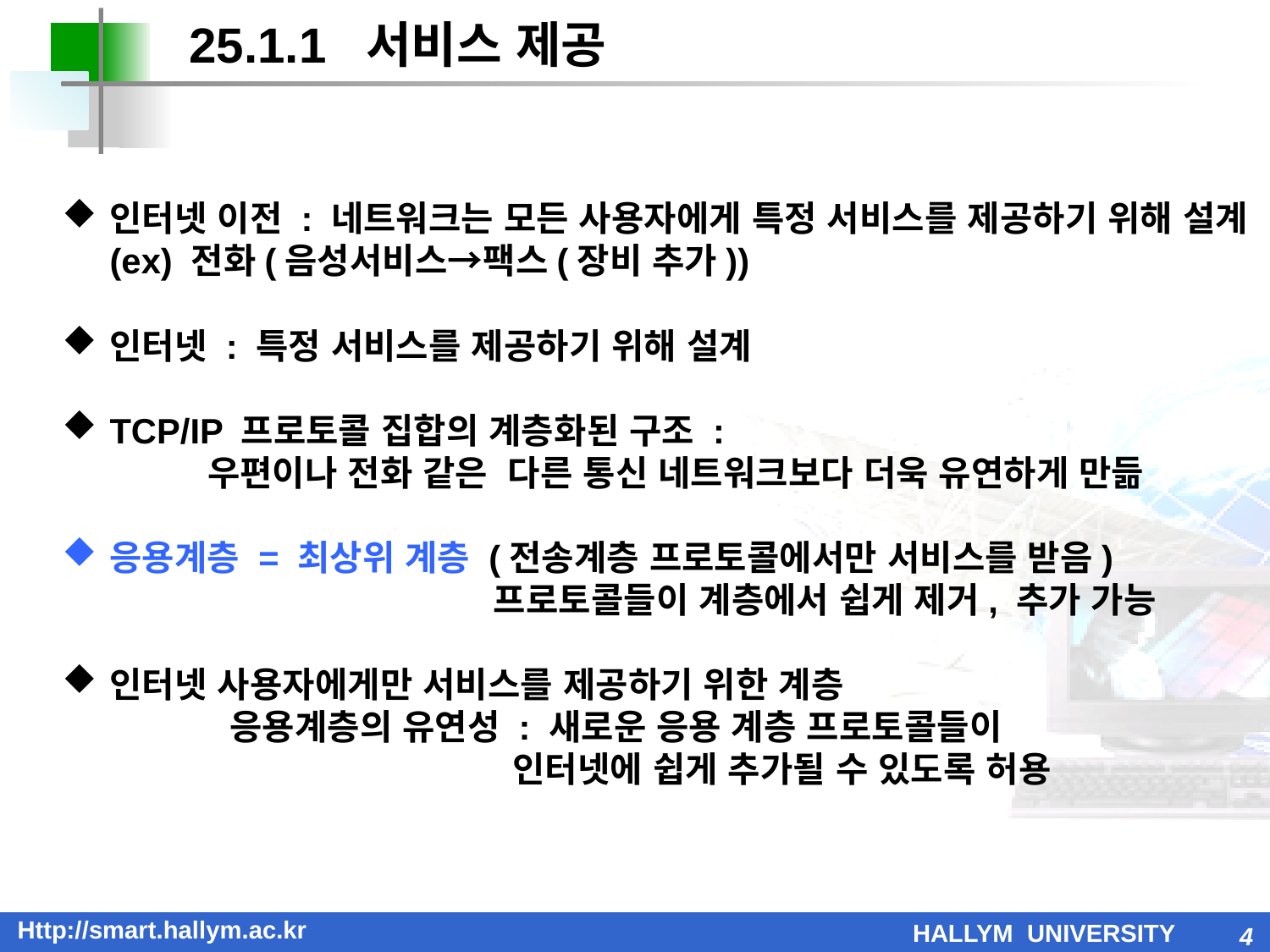

25.1.1  서비스 제공

인터넷 이전 : 네트워크는 모든 사용자에게 특정 서비스를 제공하기 위해 설계 (ex) 전화(음성서비스→팩스(장비 추가))

인터넷 : 특정 서비스를 제공하기 위해 설계

TCP/IP 프로토콜 집합의 계층화된 구조 :
	 우편이나 전화 같은  다른 통신 네트워크보다 더욱 유연하게 만듦

응용계층 = 최상위 계층 (전송계층 프로토콜에서만 서비스를 받음)
		                 프로토콜들이 계층에서 쉽게 제거, 추가 가능

인터넷 사용자에게만 서비스를 제공하기 위한 계층
                응용계층의 유연성 : 새로운 응용 계층 프로토콜들이                                   		 	       인터넷에 쉽게 추가될 수 있도록 허용
4